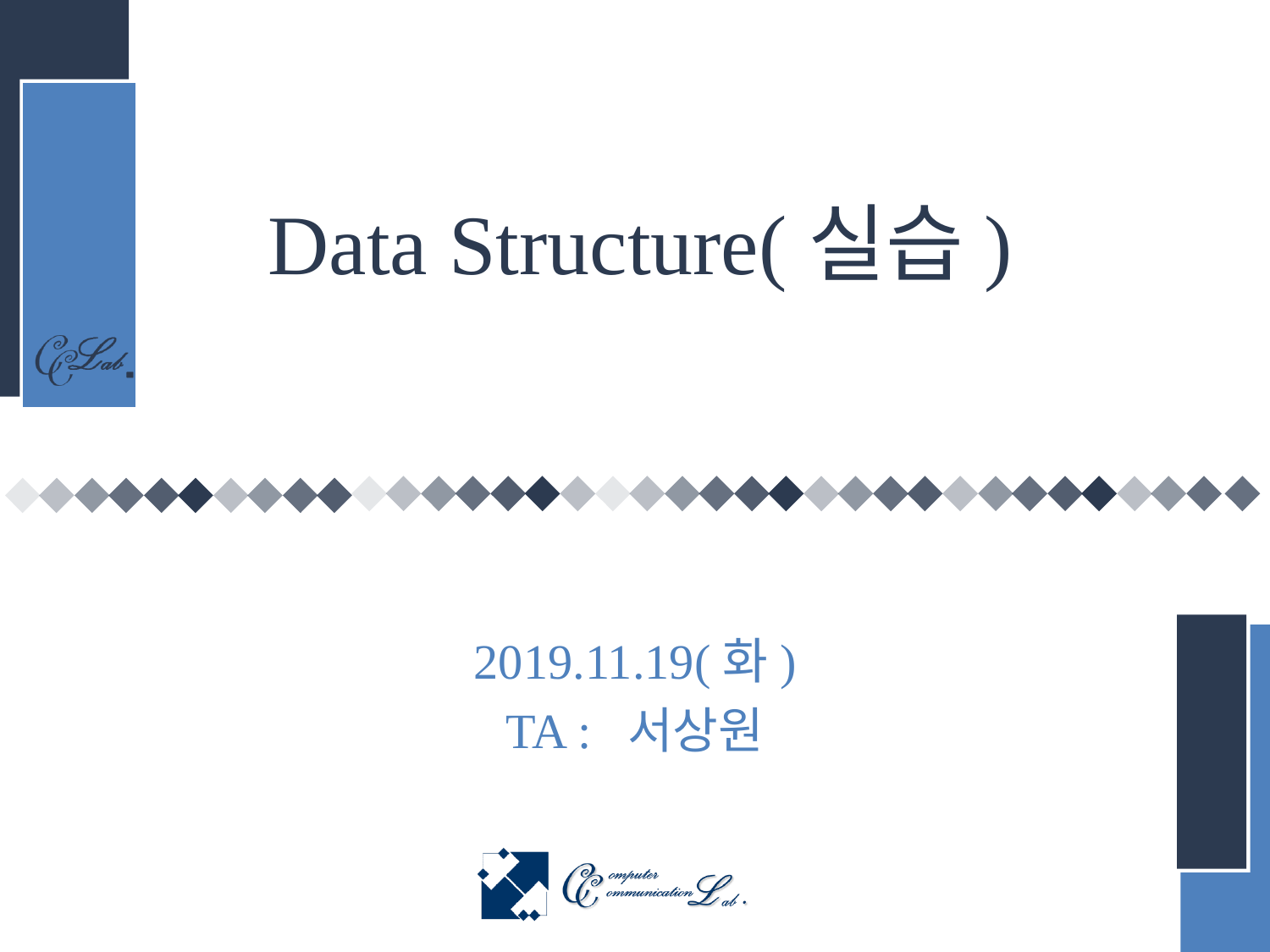

# Data Structure(실습)
2019.11.19(화)
TA :  서상원